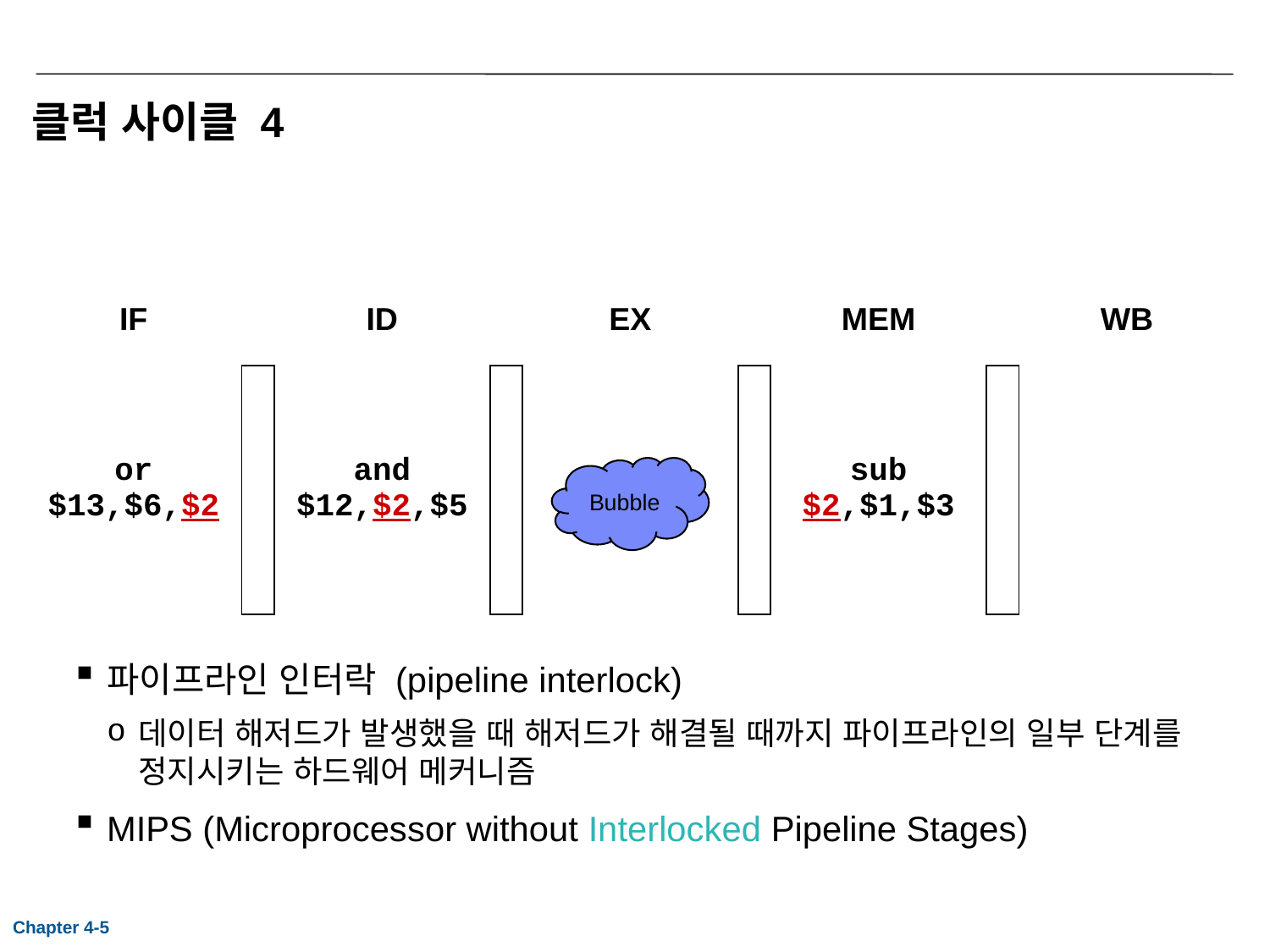

# 클럭 사이클 4
| IF |  | ID |  | EX |  | MEM |  | WB |
| --- | --- | --- | --- | --- | --- | --- | --- | --- |
| or $13,$6,$2 |  | and $12,$2,$5 |  |  |  | sub $2,$1,$3 |  |  |
Bubble
파이프라인 인터락 (pipeline interlock)
데이터 해저드가 발생했을 때 해저드가 해결될 때까지 파이프라인의 일부 단계를 정지시키는 하드웨어 메커니즘
MIPS (Microprocessor without Interlocked Pipeline Stages)
Chapter 4-5